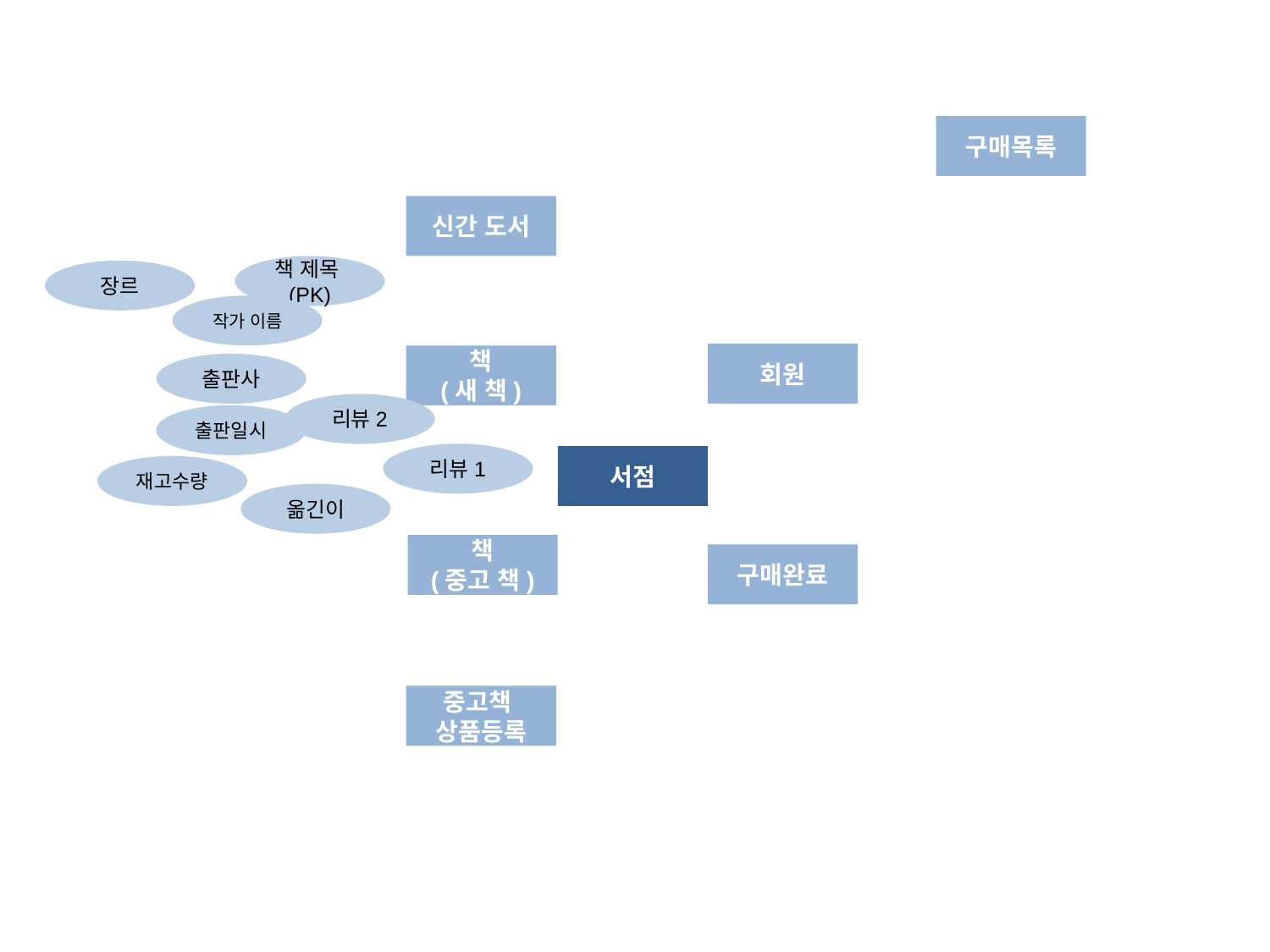

구매목록
신간 도서
책 제목(PK)
장르
작가 이름
회원
책
(새 책)
출판사
리뷰2
출판일시
리뷰1
서점
재고수량
옮긴이
책
(중고 책)
구매완료
중고책
상품등록